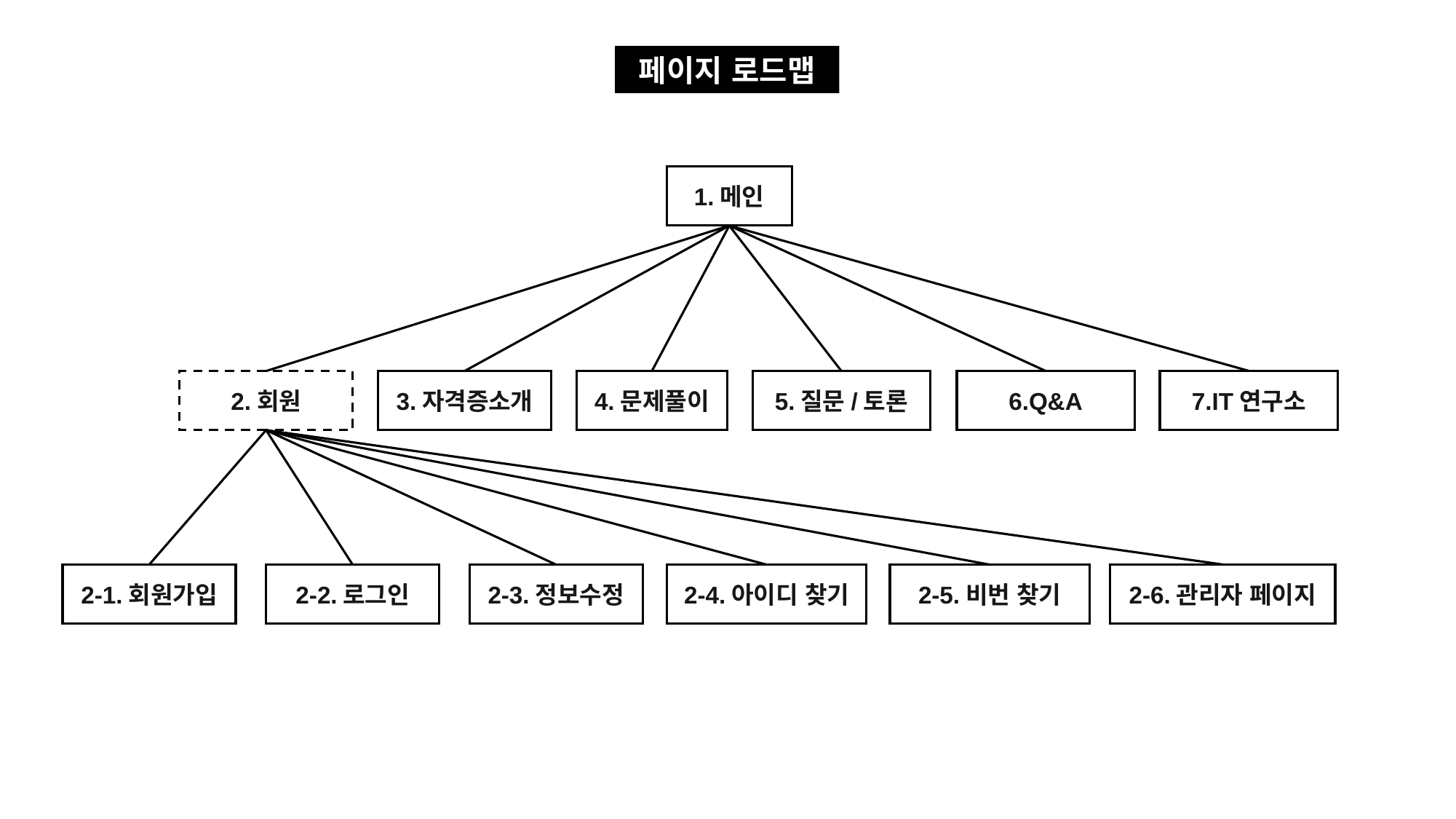

페이지 로드맵
1.메인
7.IT연구소
2.회원
3.자격증소개
4.문제풀이
5.질문/토론
6.Q&A
2-6.관리자 페이지
2-1.회원가입
2-3.정보수정
2-4.아이디 찾기
2-5.비번 찾기
2-2.로그인